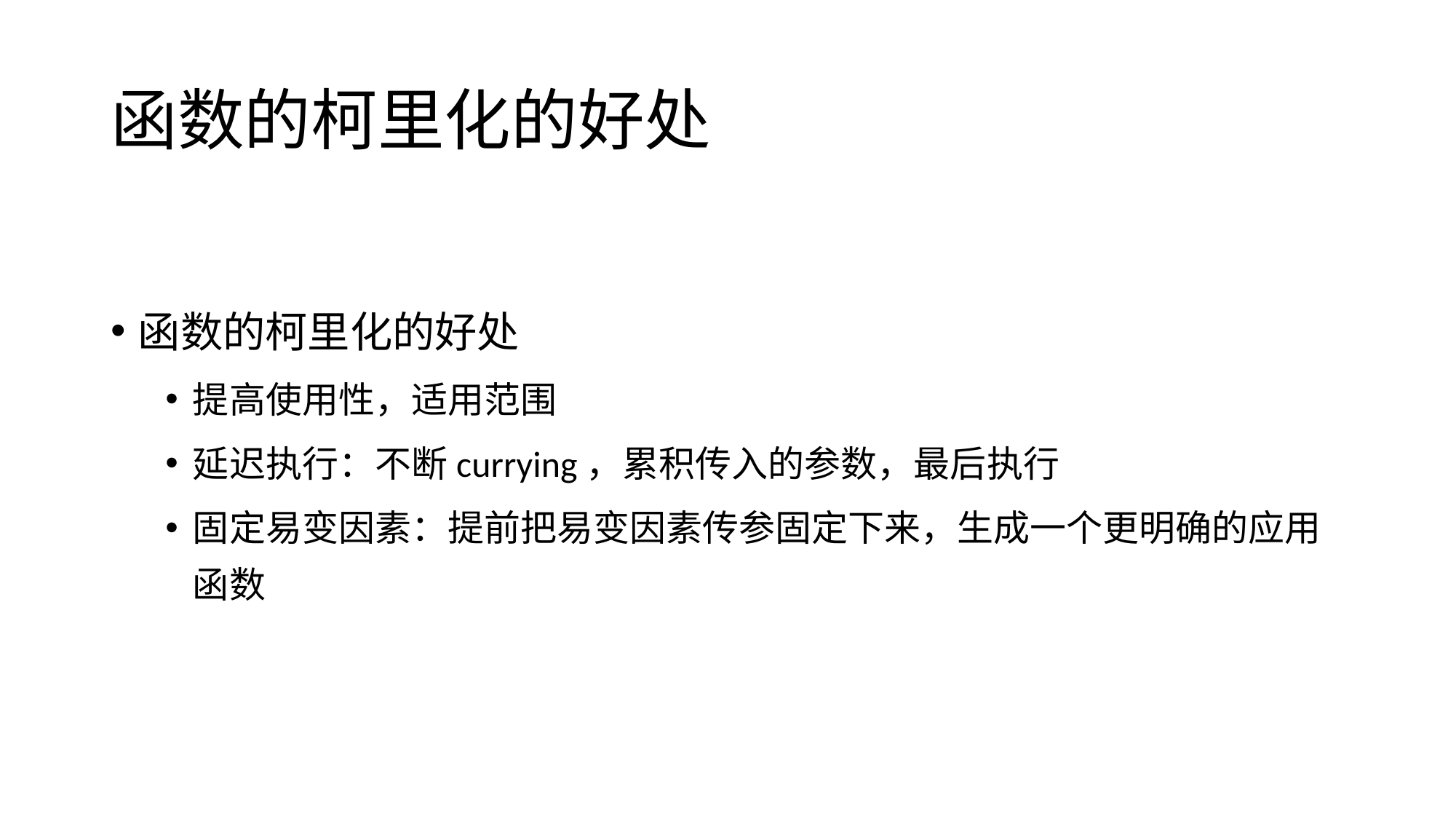

# 函数的柯里化的好处

函数的柯里化的好处
提高使用性，适用范围
延迟执行：不断currying，累积传入的参数，最后执行
固定易变因素：提前把易变因素传参固定下来，生成一个更明确的应用函数